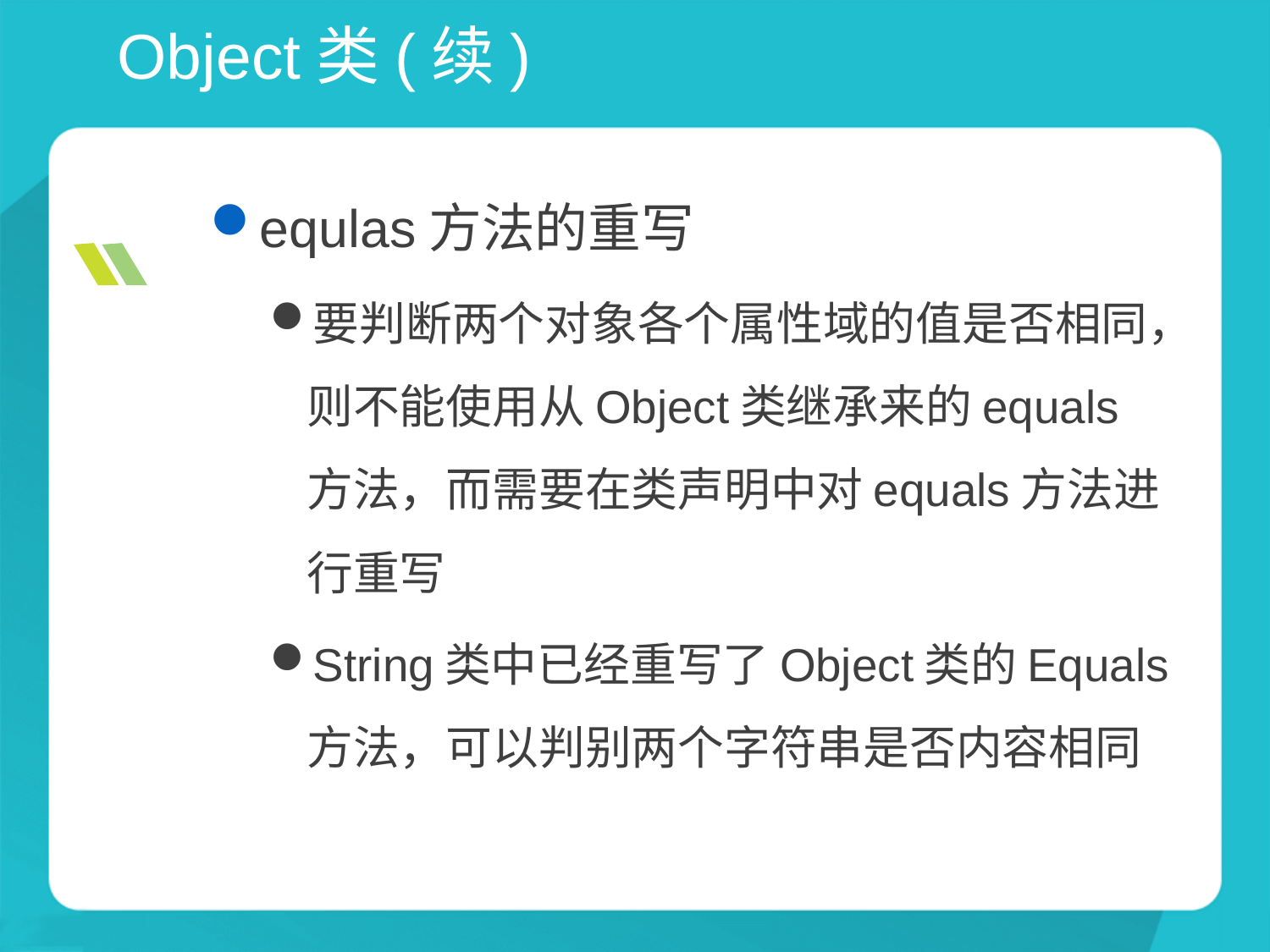

# Object类(续)
equlas方法的重写
要判断两个对象各个属性域的值是否相同，则不能使用从Object类继承来的equals方法，而需要在类声明中对equals方法进行重写
String类中已经重写了Object类的Equals方法，可以判别两个字符串是否内容相同